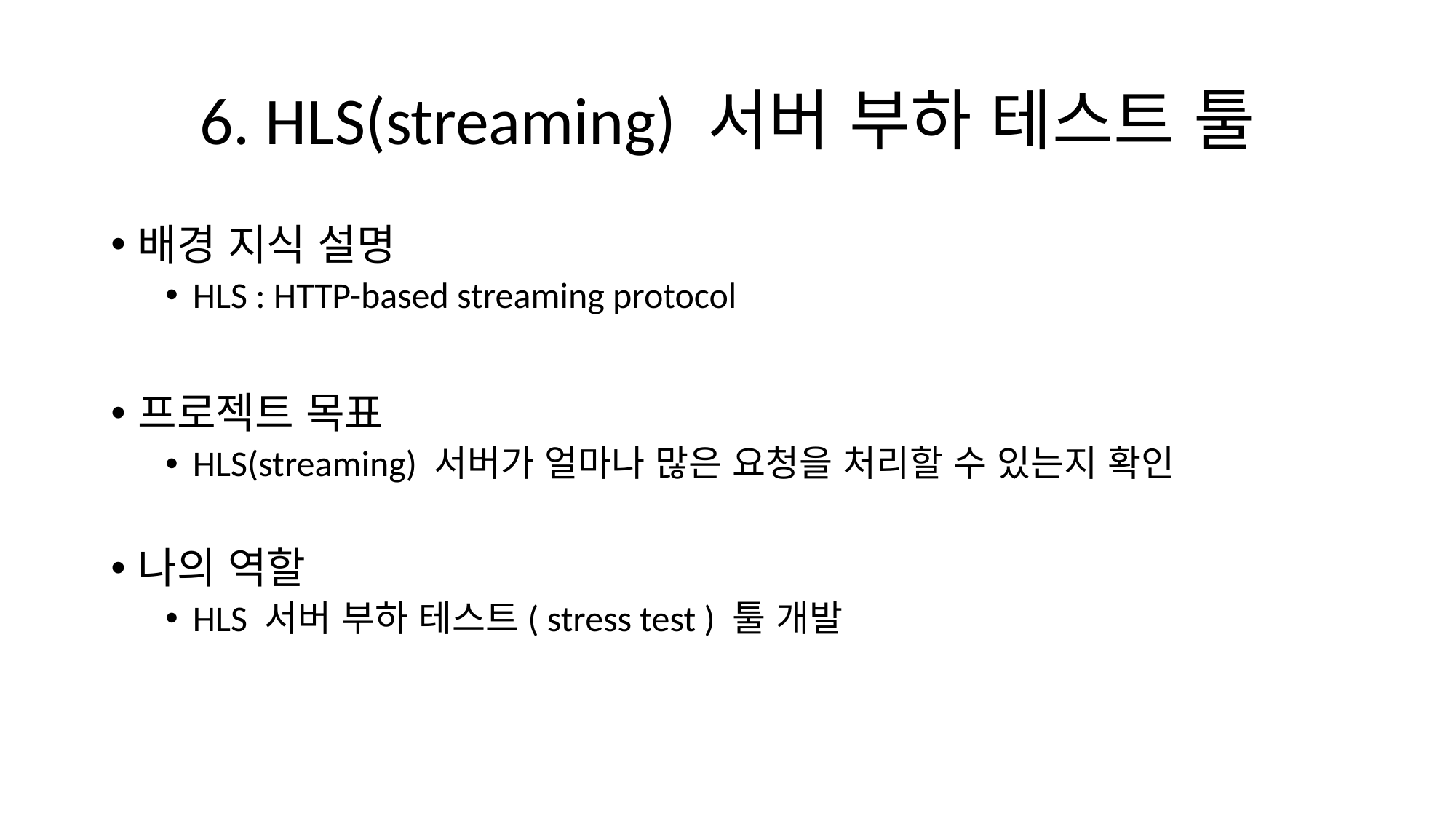

# 6. HLS(streaming) 서버 부하 테스트 툴
배경 지식 설명
HLS : HTTP-based streaming protocol

프로젝트 목표
HLS(streaming) 서버가 얼마나 많은 요청을 처리할 수 있는지 확인

나의 역할
HLS 서버 부하 테스트( stress test ) 툴 개발